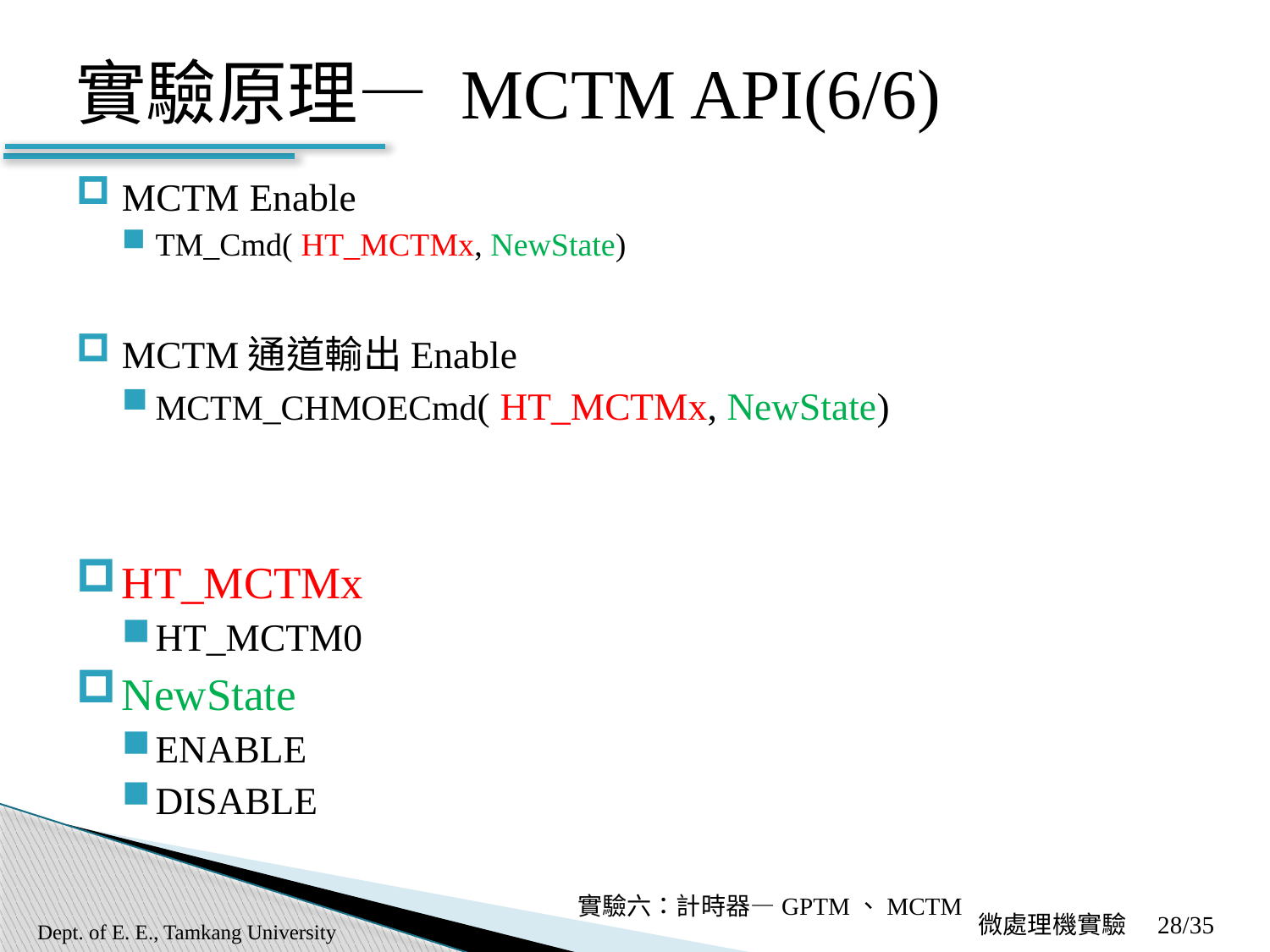

# 實驗原理— MCTM API(6/6)
MCTM Enable
TM_Cmd( HT_MCTMx, NewState)

MCTM通道輸出Enable
MCTM_CHMOECmd( HT_MCTMx, NewState)

HT_MCTMx
HT_MCTM0
NewState
ENABLE
DISABLE